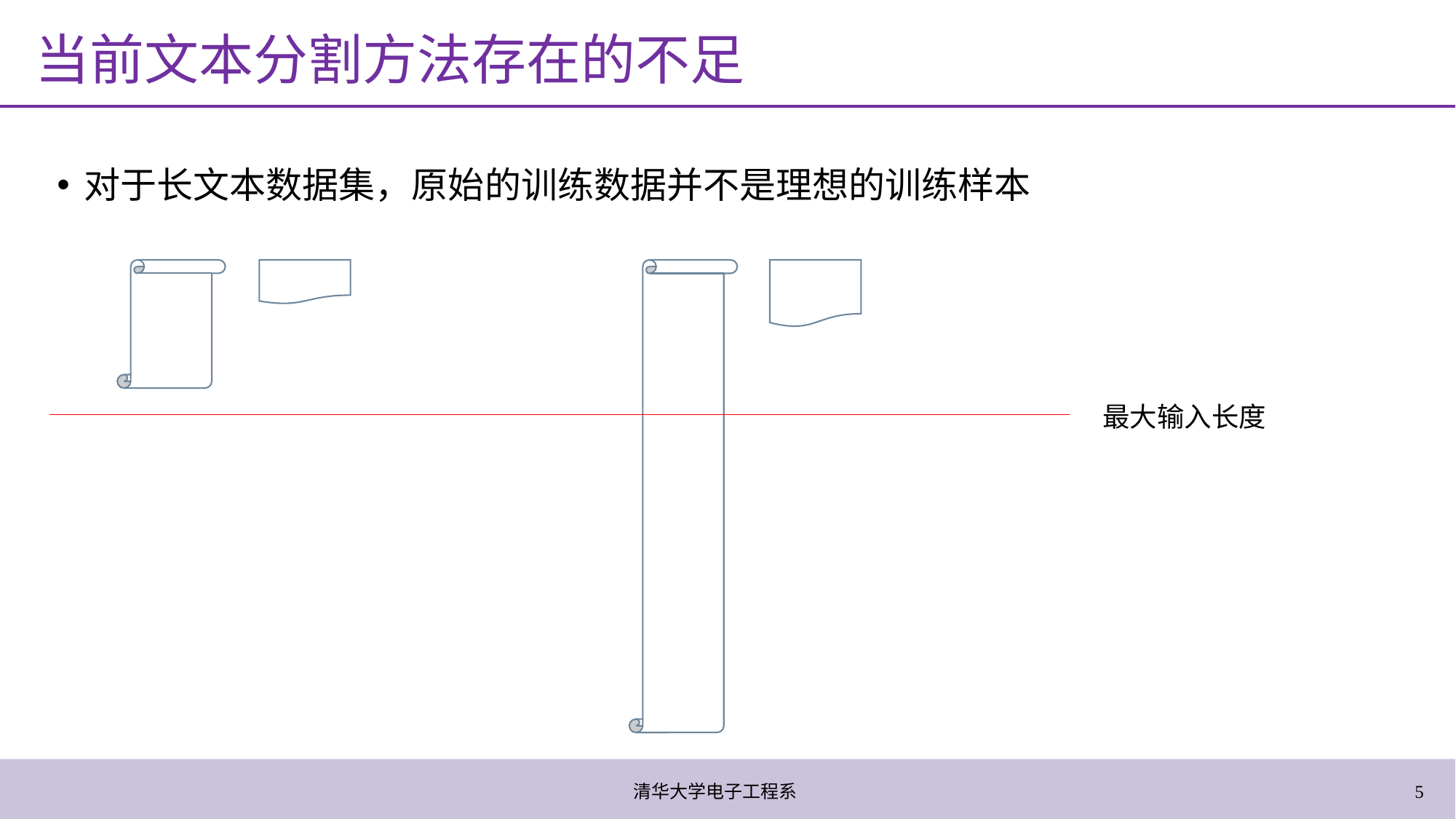

# 当前文本分割方法存在的不足
对于长文本数据集，原始的训练数据并不是理想的训练样本

最大输入长度
清华大学电子工程系
5